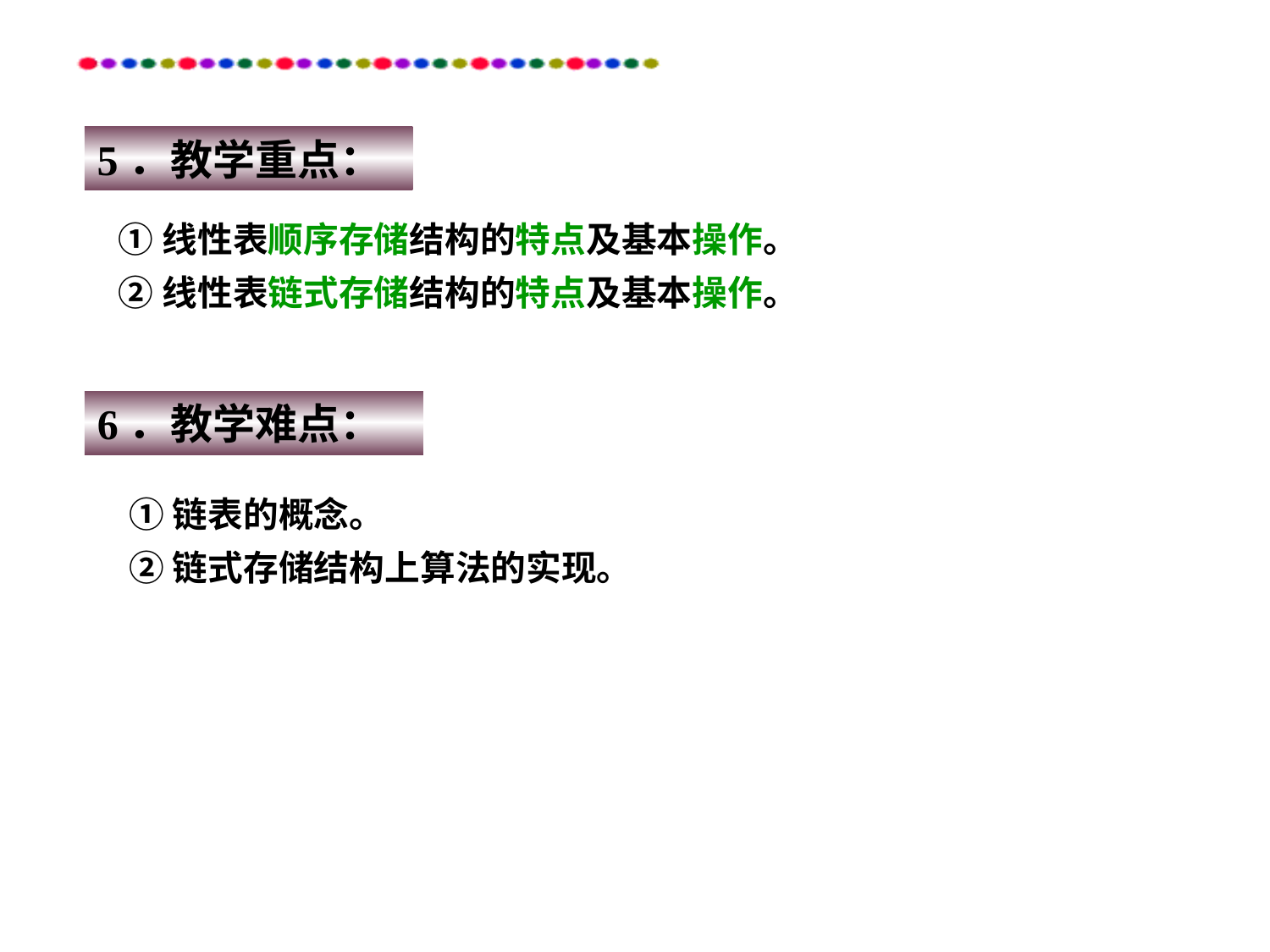

5．教学重点：
①线性表顺序存储结构的特点及基本操作。
②线性表链式存储结构的特点及基本操作。
6．教学难点：
①链表的概念。
②链式存储结构上算法的实现。